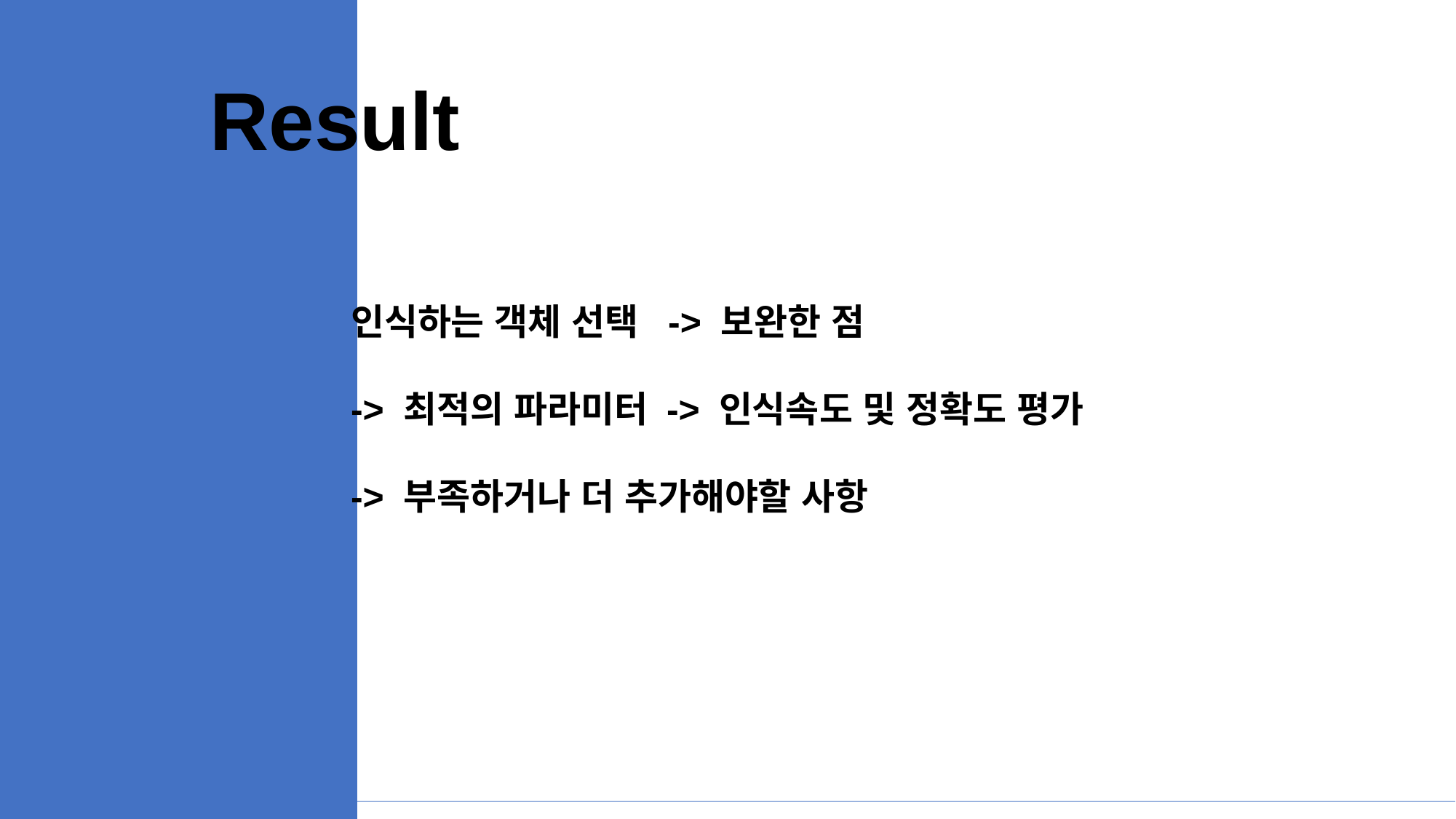

Result
학습 및
그래프로 시각화
인식하는 객체 선택  -> 보완한 점

-> 최적의 파라미터 -> 인식속도 및 정확도 평가

-> 부족하거나 더 추가해야할 사항
서울시 각 구별 대기질 데이터 수집
LSTM을 활용한 모델링
학습한 모델을 활용하여 미세먼지, 초미세먼지 예측